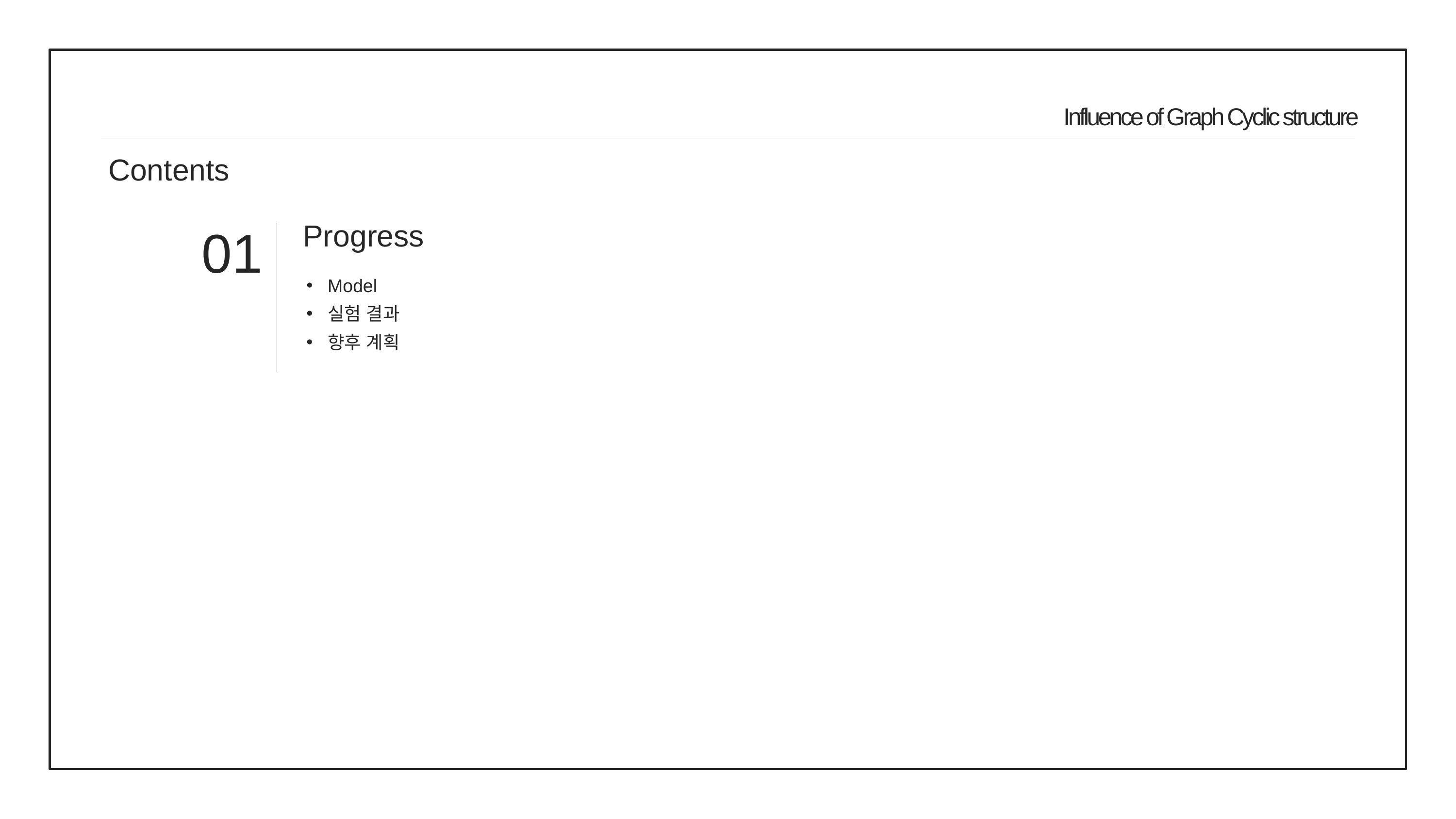

Influence of Graph Cyclic structure
Contents
Progress
01

Model
실험 결과
향후 계획